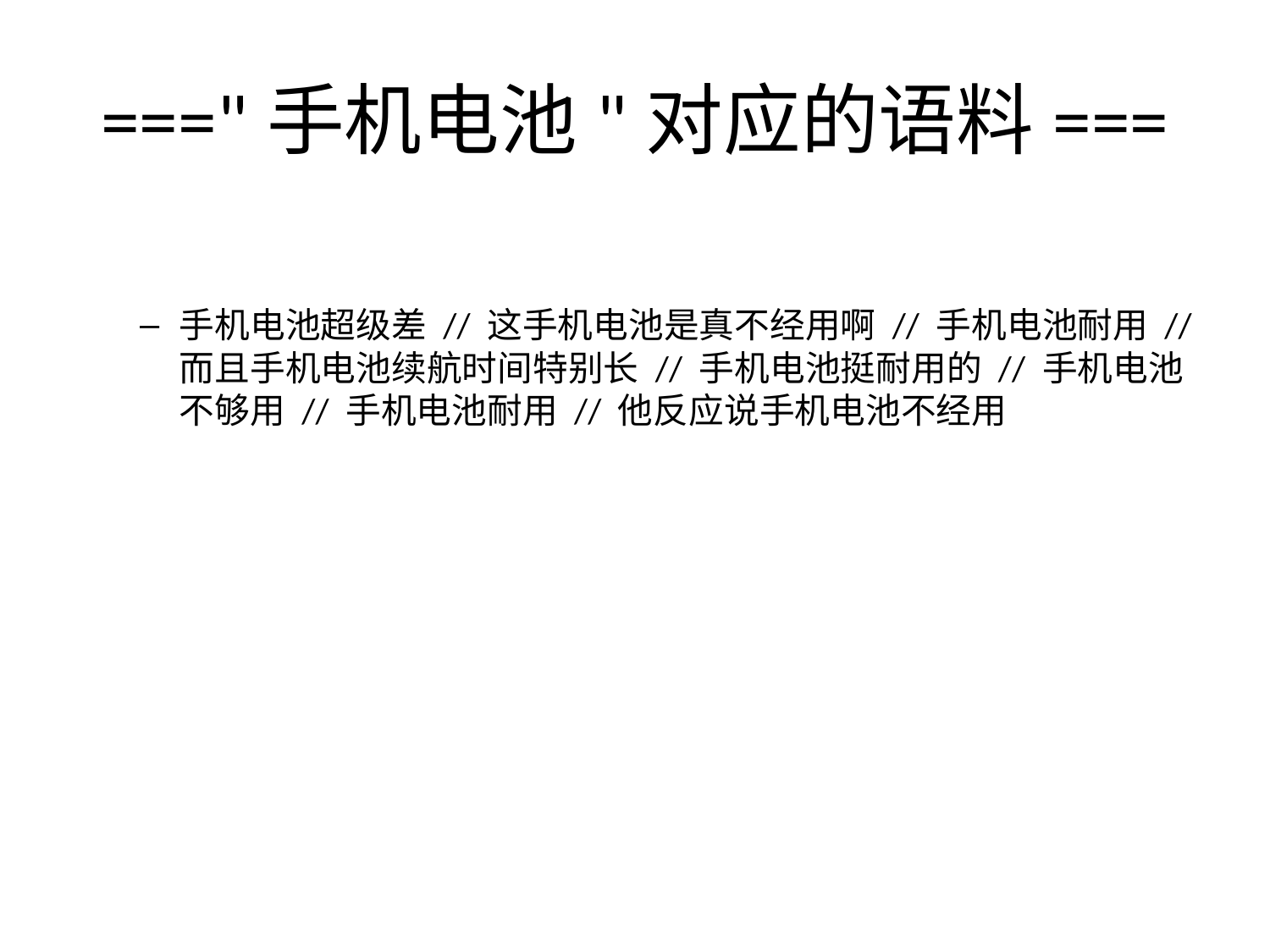

# ==="手机电池"对应的语料===

手机电池超级差 // 这手机电池是真不经用啊 // 手机电池耐用 // 而且手机电池续航时间特别长 // 手机电池挺耐用的 // 手机电池不够用 // 手机电池耐用 // 他反应说手机电池不经用